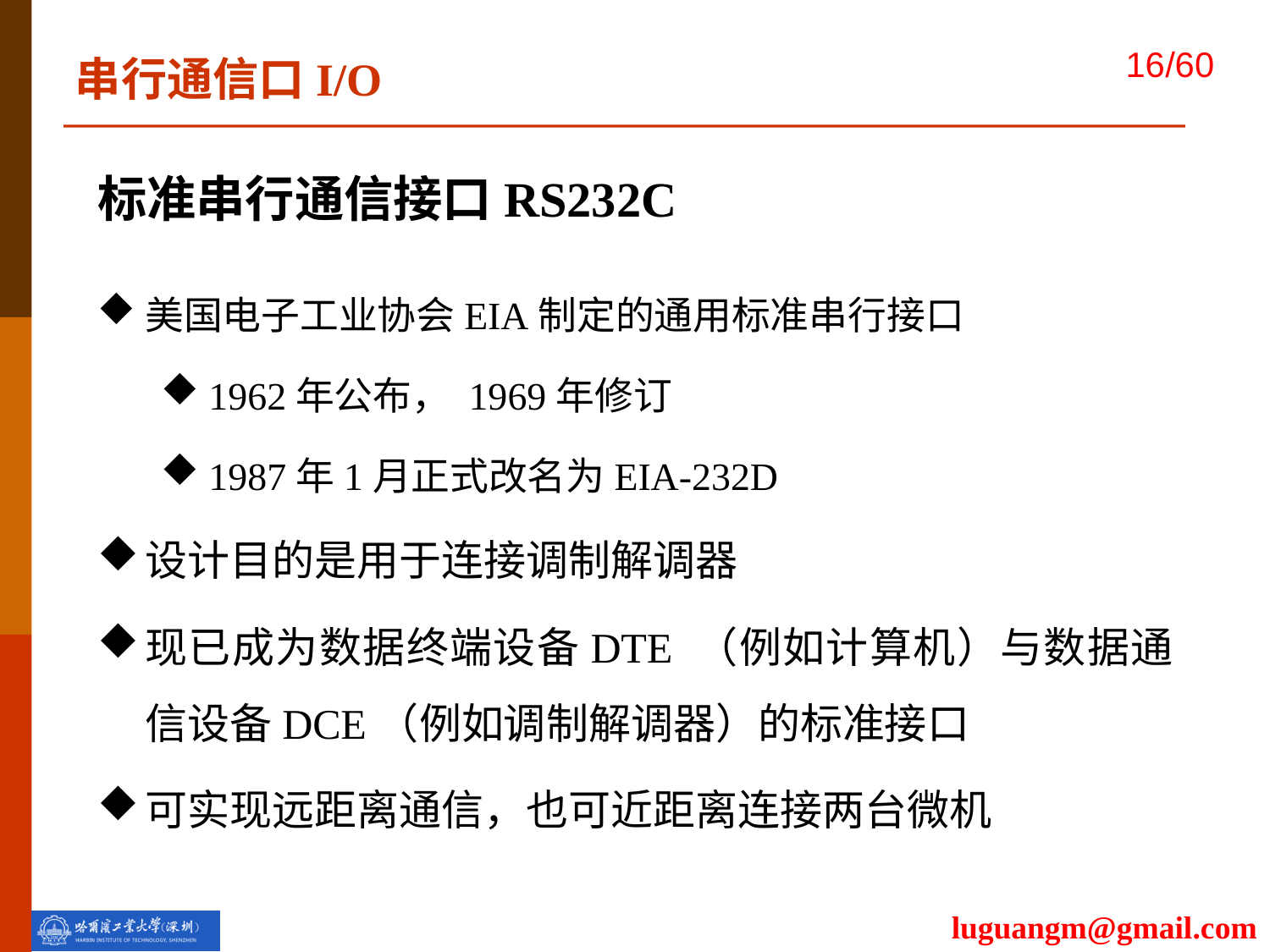

串行通信口I/O
标准串行通信接口RS232C
美国电子工业协会EIA制定的通用标准串行接口
1962年公布， 1969年修订
1987年1月正式改名为EIA-232D
设计目的是用于连接调制解调器
现已成为数据终端设备DTE （例如计算机）与数据通信设备DCE（例如调制解调器）的标准接口
可实现远距离通信，也可近距离连接两台微机